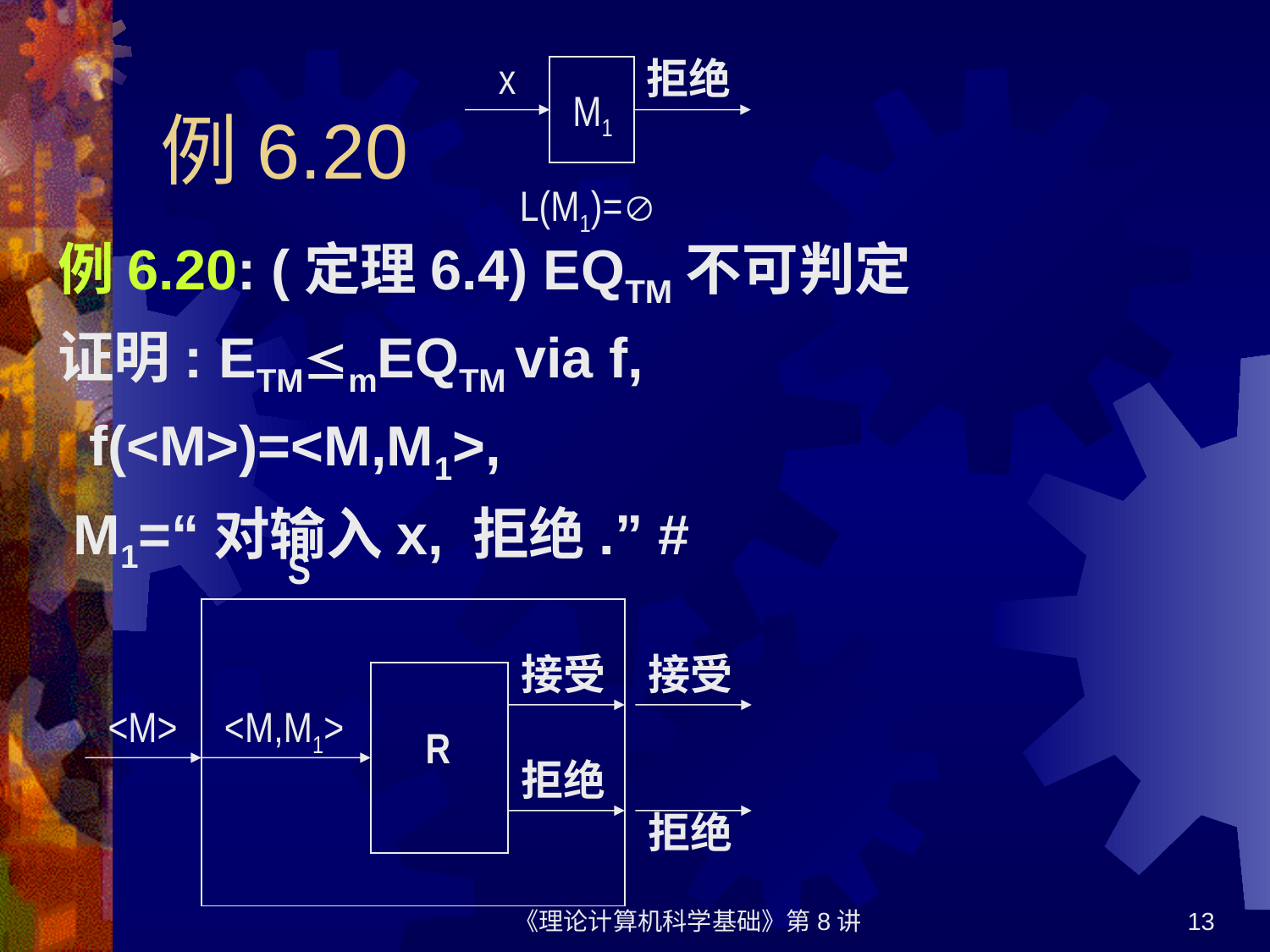

# 例6.20
x
拒绝

M1

L(M1)=∅
例6.20: (定理6.4) EQTM不可判定
证明: ETM≤mEQTM via f,
  f(<M>)=<M,M1>,
 M1=“对输入x, 拒绝.” #
S

接受
接受

<M>
<M,M1>

R
拒绝

拒绝

《理论计算机科学基础》第8讲
13